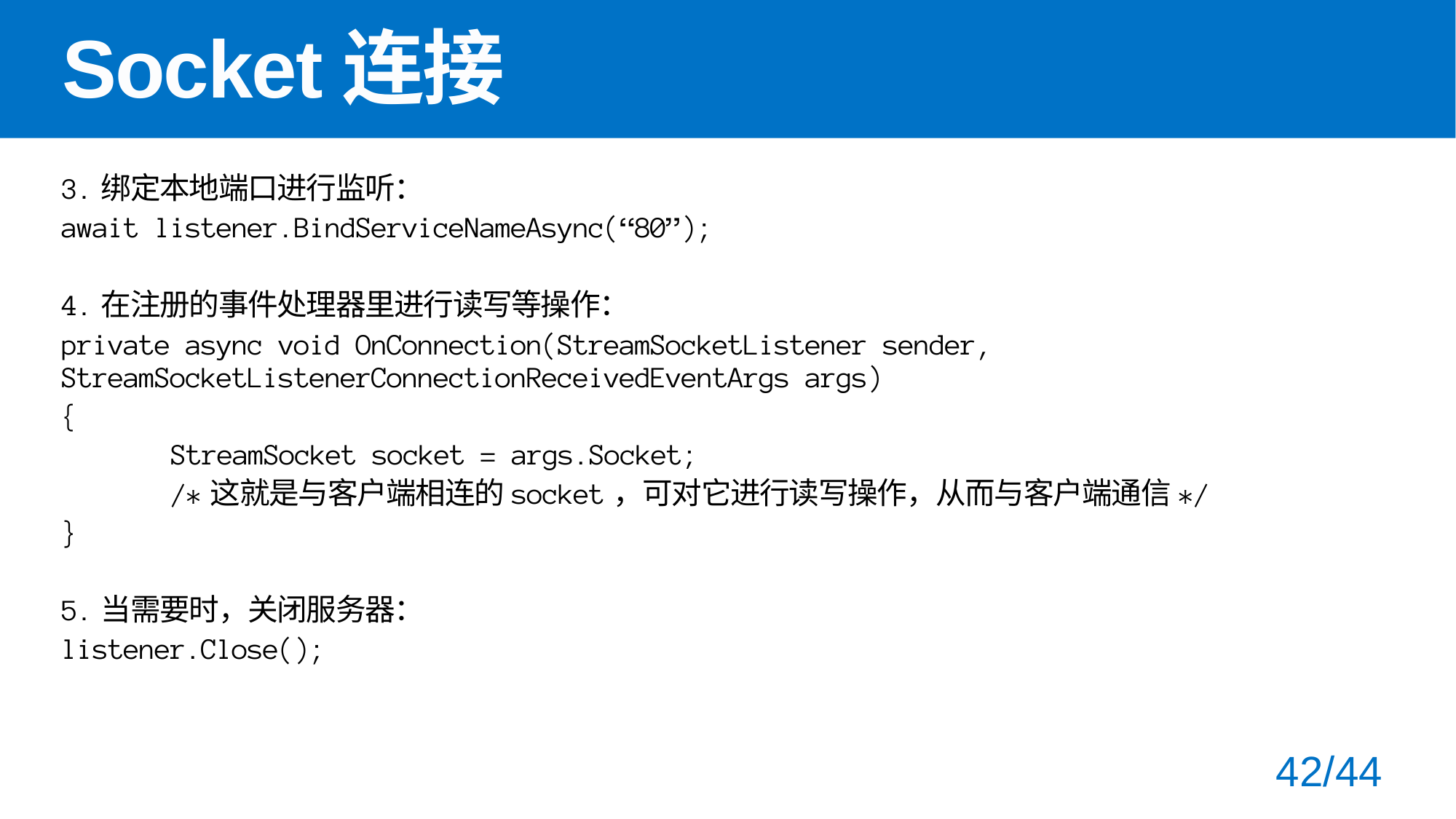

# Socket连接
3.绑定本地端口进行监听：
await listener.BindServiceNameAsync(“80”);

4.在注册的事件处理器里进行读写等操作：
private async void OnConnection(StreamSocketListener sender, StreamSocketListenerConnectionReceivedEventArgs args)
{
	StreamSocket socket = args.Socket;
	/*这就是与客户端相连的socket，可对它进行读写操作，从而与客户端通信*/
}

5.当需要时，关闭服务器：
listener.Close();
42